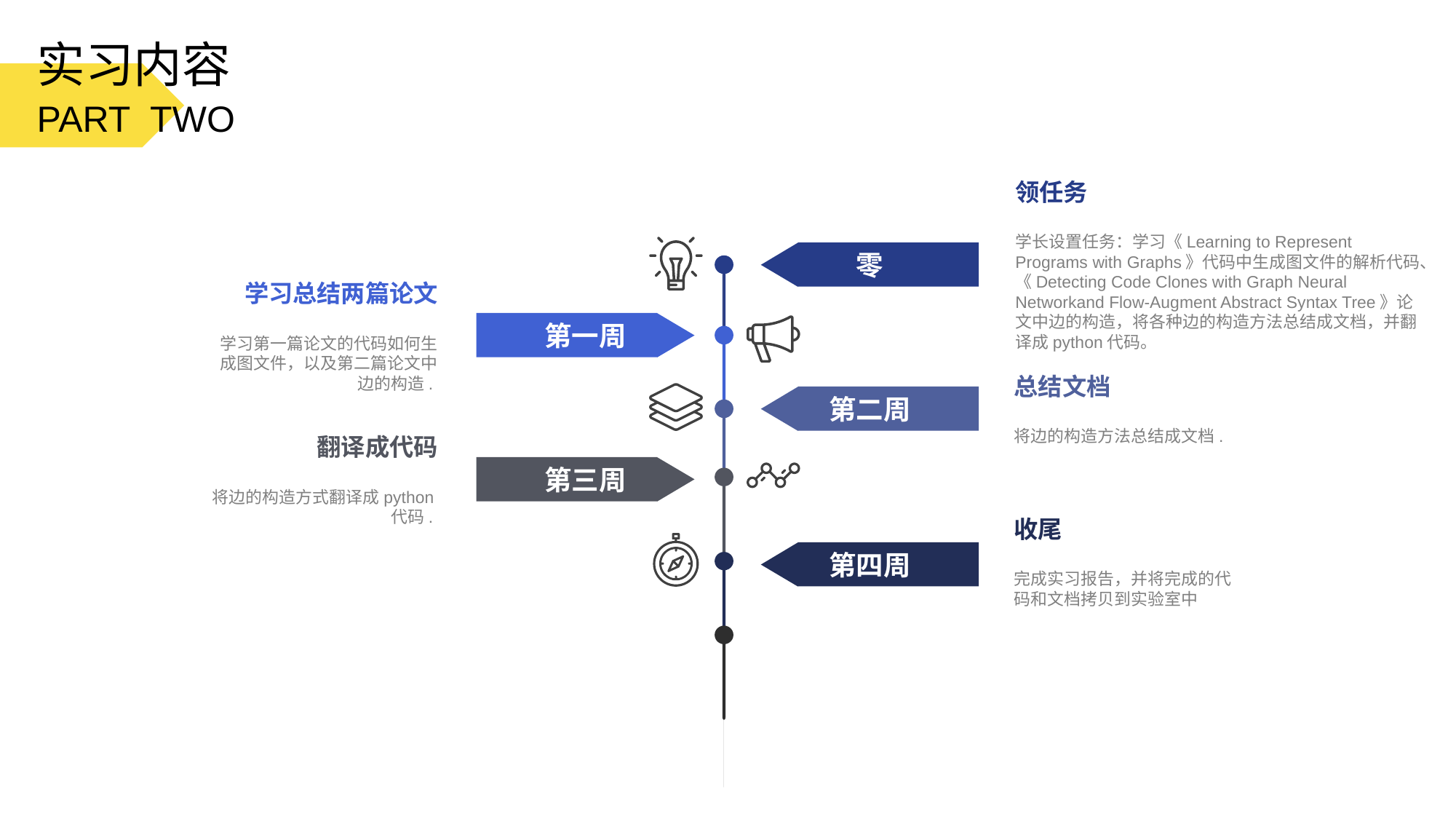

实习内容
PART  TWO

领任务
学长设置任务：学习《Learning to Represent Programs with Graphs》代码中生成图文件的解析代码、《Detecting Code Clones with Graph Neural Networkand Flow-Augment Abstract Syntax Tree》论文中边的构造，将各种边的构造方法总结成文档，并翻译成python代码。

零

学习总结两篇论文
学习第一篇论文的代码如何生成图文件，以及第二篇论文中边的构造.
第一周

总结文档
将边的构造方法总结成文档.

第二周

翻译成代码
将边的构造方式翻译成python代码.
第三周

收尾
完成实习报告，并将完成的代码和文档拷贝到实验室中

第四周